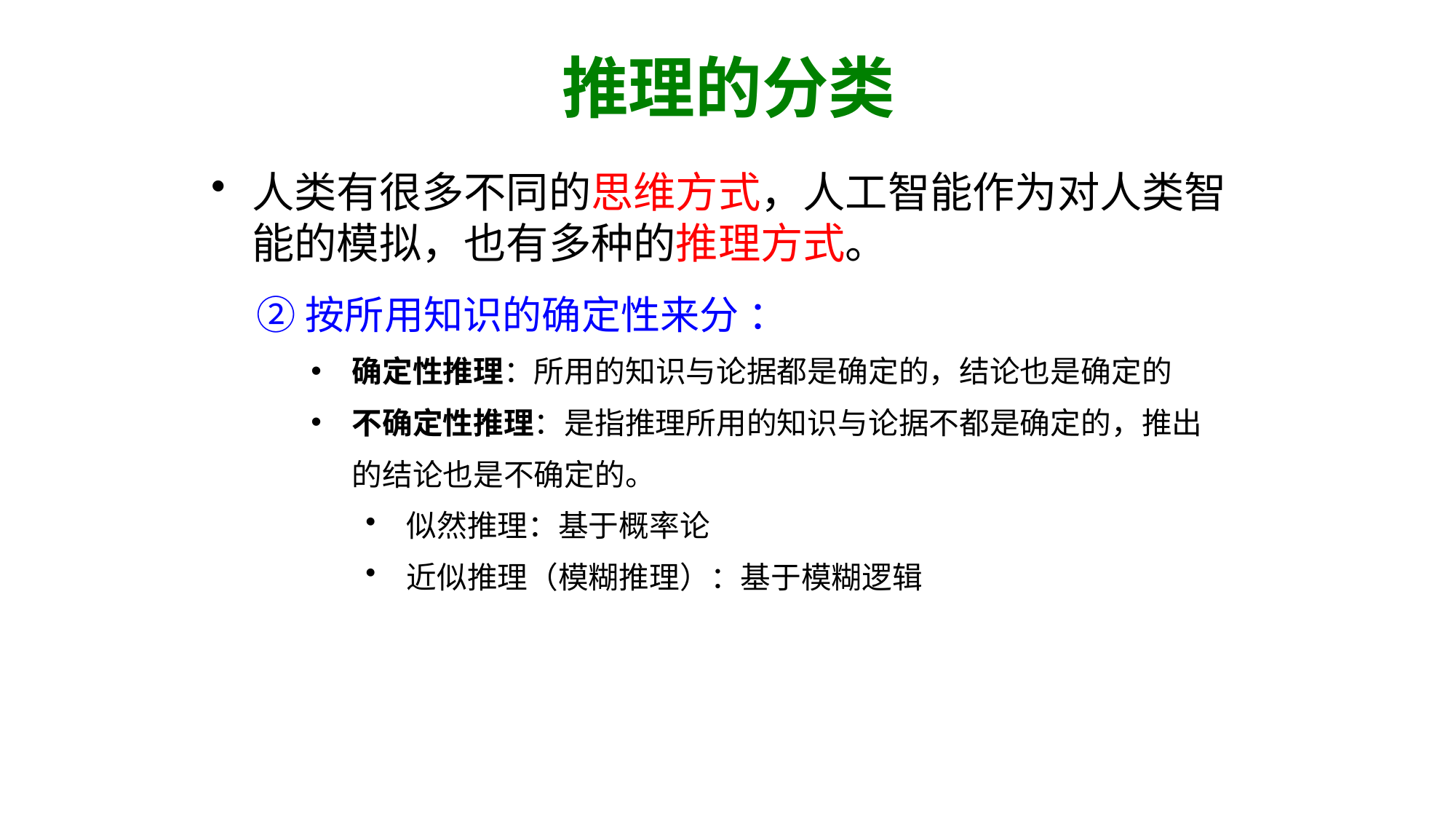

推理的分类
人类有很多不同的思维方式，人工智能作为对人类智能的模拟，也有多种的推理方式。
②按所用知识的确定性来分 ：
确定性推理：所用的知识与论据都是确定的，结论也是确定的
不确定性推理：是指推理所用的知识与论据不都是确定的，推出的结论也是不确定的。
似然推理：基于概率论
近似推理（模糊推理）：基于模糊逻辑